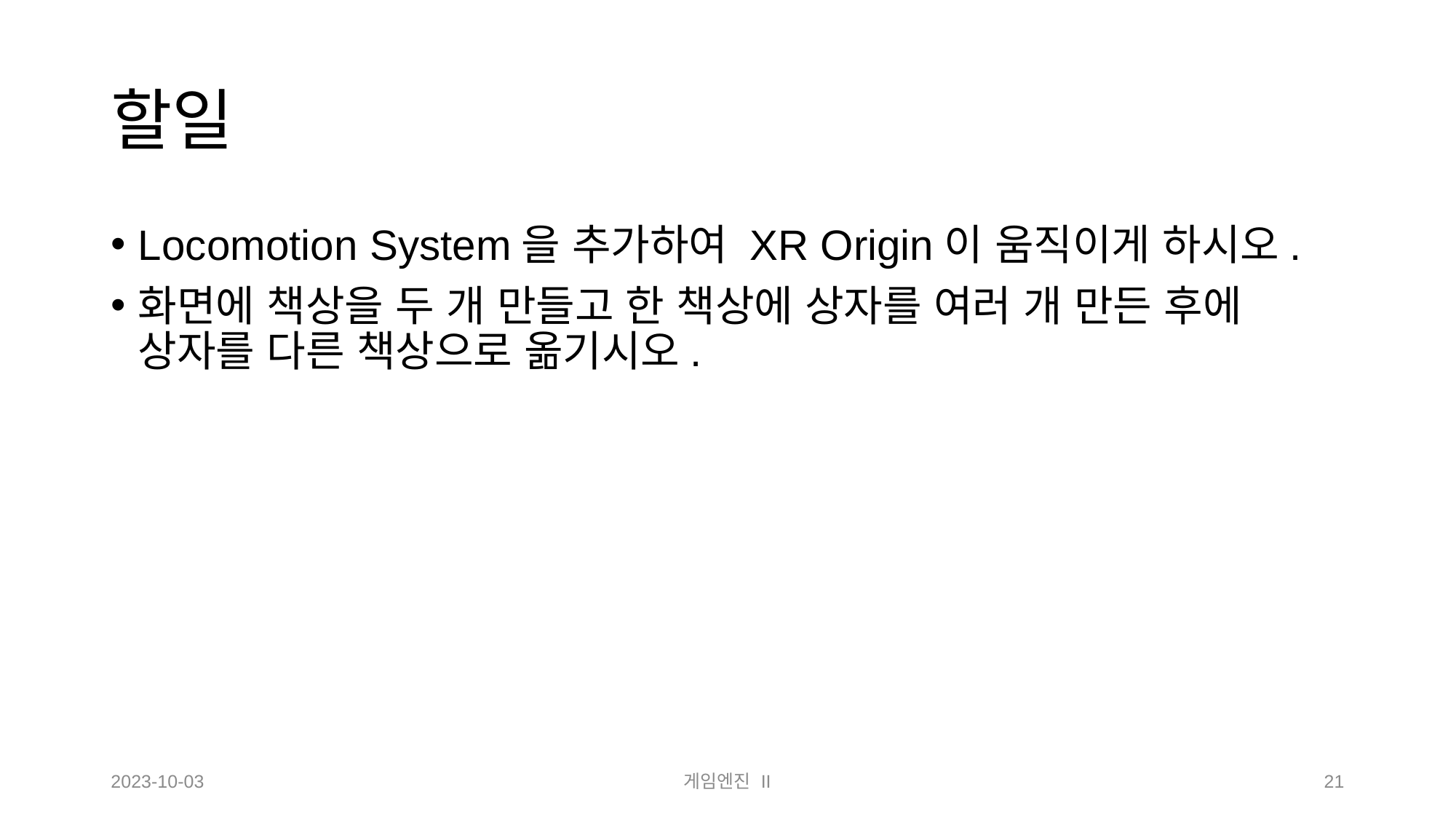

# 할일
Locomotion System을 추가하여 XR Origin이 움직이게 하시오.
화면에 책상을 두 개 만들고 한 책상에 상자를 여러 개 만든 후에 상자를 다른 책상으로 옮기시오.
2023-10-03
게임엔진 II
21